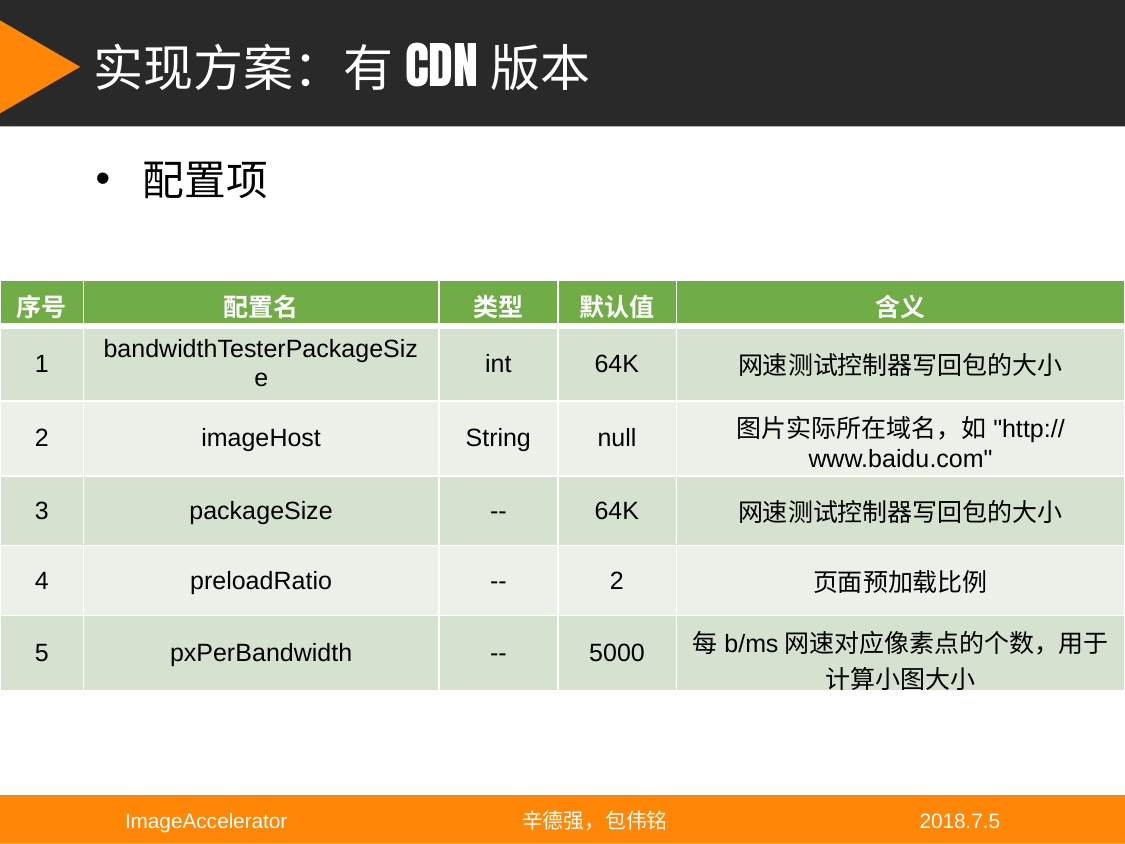

实现方案：有CDN版本
配置项

| 序号 | 配置名 | 类型 | 默认值 | 含义 |
| --- | --- | --- | --- | --- |
| 1 | bandwidthTesterPackageSize | int | 64K | 网速测试控制器写回包的大小 |
| 2 | imageHost | String | null | 图片实际所在域名，如"http://www.baidu.com" |
| 3 | packageSize | -- | 64K | 网速测试控制器写回包的大小 |
| 4 | preloadRatio | -- | 2 | 页面预加载比例 |
| 5 | pxPerBandwidth | -- | 5000 | 每b/ms网速对应像素点的个数，用于计算小图大小 |

ImageAccelerator                                        辛德强，包伟铭                                                    2018.7.5